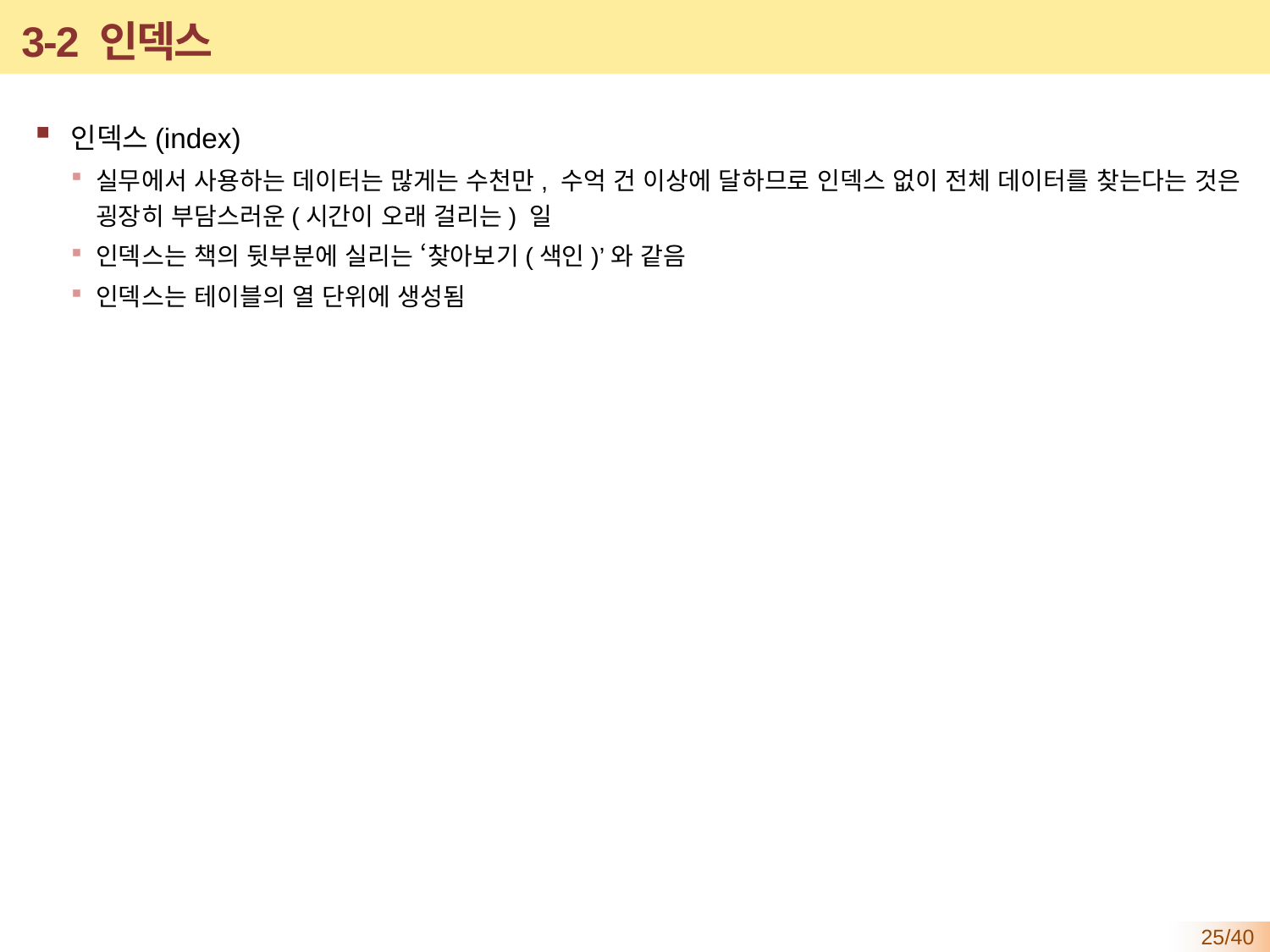

# 3-2 인덱스
인덱스(index)
실무에서 사용하는 데이터는 많게는 수천만, 수억 건 이상에 달하므로 인덱스 없이 전체 데이터를 찾는다는 것은 굉장히 부담스러운(시간이 오래 걸리는) 일
인덱스는 책의 뒷부분에 실리는 ‘찾아보기(색인)’와 같음
인덱스는 테이블의 열 단위에 생성됨